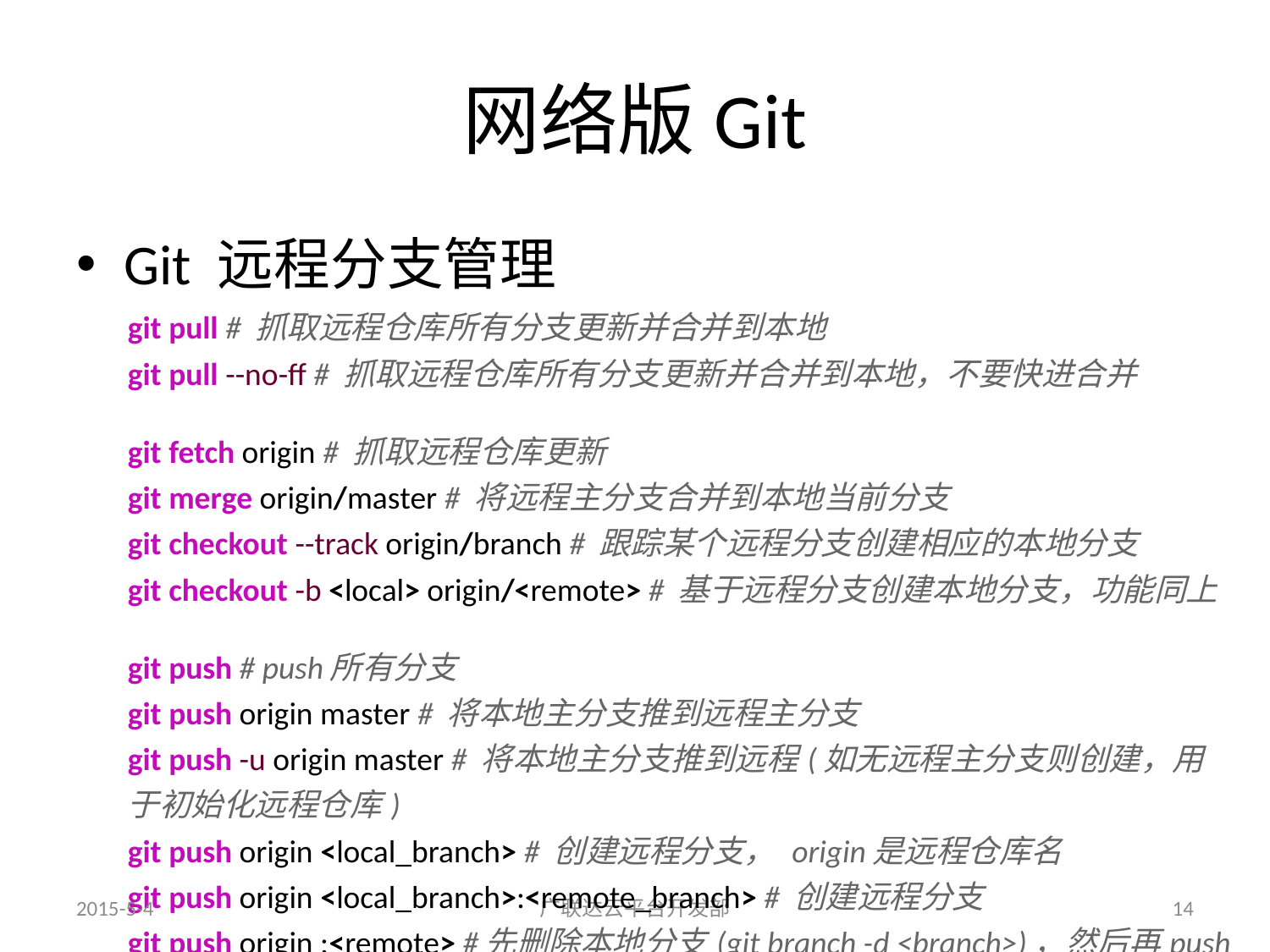

# 网络版Git
Git 远程分支管理

| git pull # 抓取远程仓库所有分支更新并合并到本地 git pull --no-ff # 抓取远程仓库所有分支更新并合并到本地，不要快进合并 git fetch origin # 抓取远程仓库更新 git merge origin/master # 将远程主分支合并到本地当前分支 git checkout --track origin/branch # 跟踪某个远程分支创建相应的本地分支 git checkout -b <local> origin/<remote> # 基于远程分支创建本地分支，功能同上   git push # push所有分支 git push origin master # 将本地主分支推到远程主分支 git push -u origin master # 将本地主分支推到远程(如无远程主分支则创建，用于初始化远程仓库) git push origin <local\_branch> # 创建远程分支， origin是远程仓库名 git push origin <local\_branch>:<remote\_branch> # 创建远程分支 git push origin :<remote> #先删除本地分支(git branch -d <branch>)，然后再push删除远程分支 |
| --- |
2015-5-4
广联达云平台开发部
14